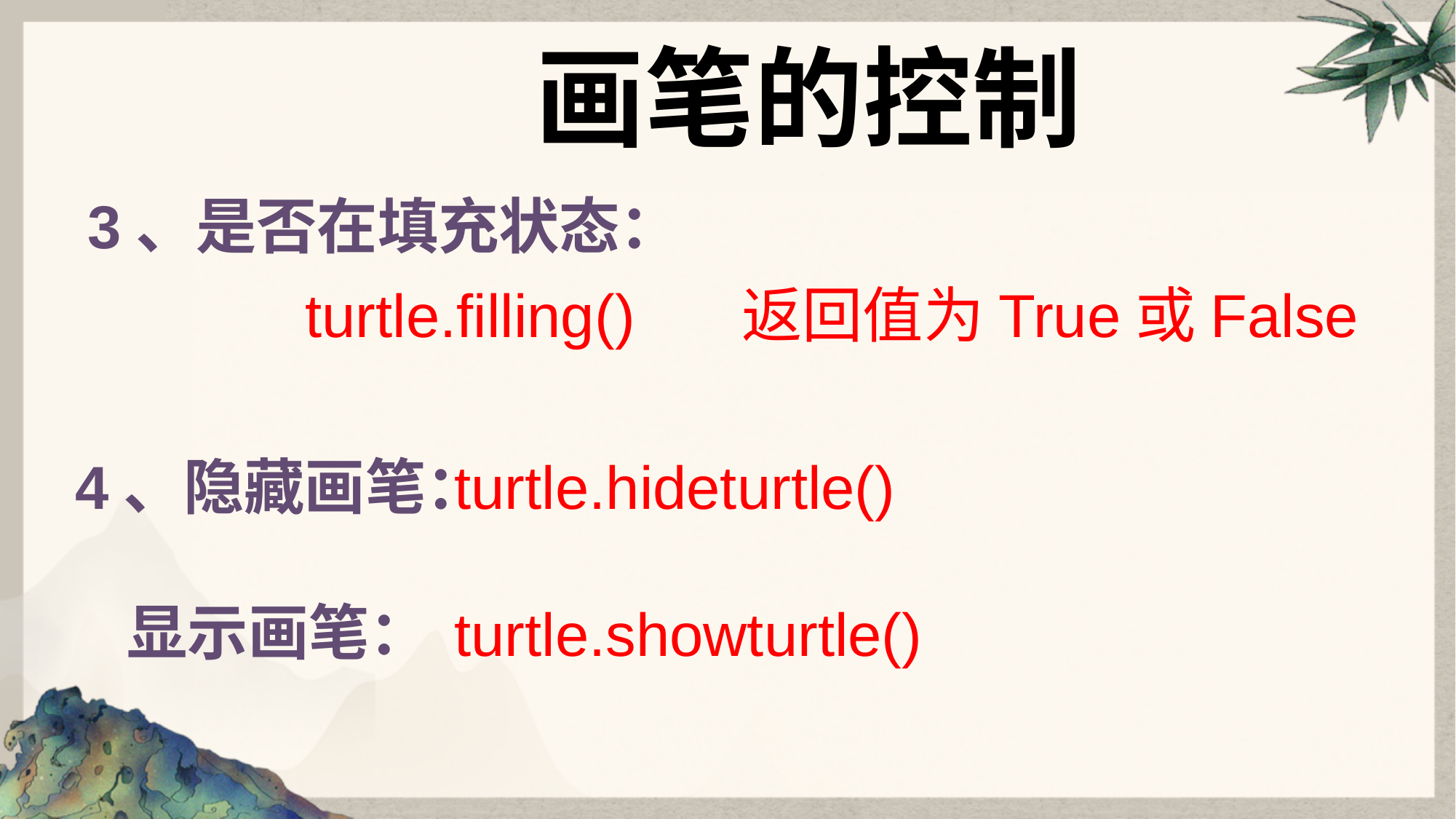

画笔的控制
3、是否在填充状态：
turtle.filling()	返回值为True或False
4、隐藏画笔：

   显示画笔：
turtle.hideturtle()
turtle.showturtle()